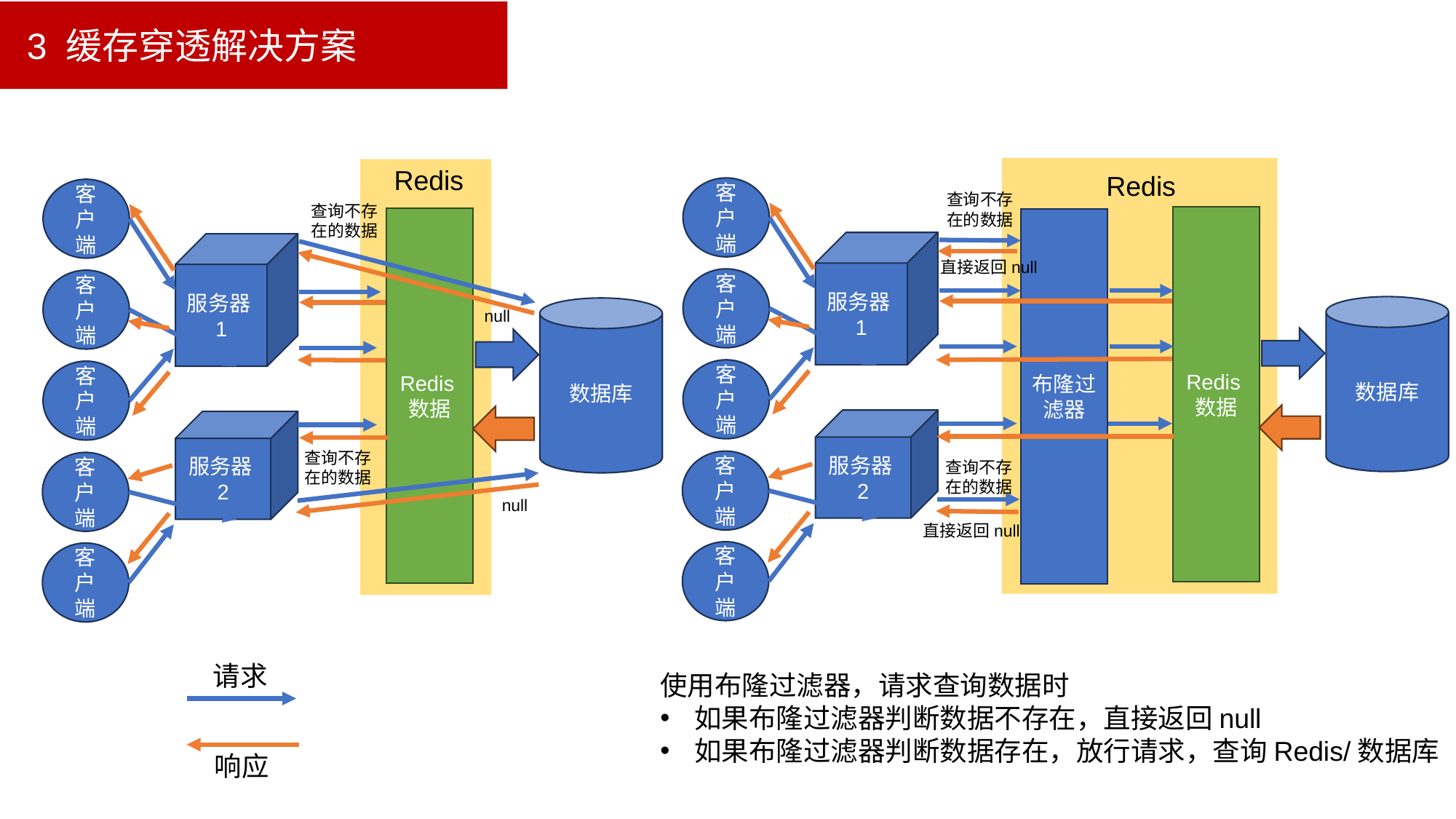

3 缓存穿透解决方案
Redis

客户端
查询不存在的数据
Redis数据
服务器1
客户端
数据库
null

客户端

服务器2
查询不存在的数据
客户端
null
客户端

Redis
客户端
查询不存在的数据
Redis数据
布隆过滤器
服务器1
直接返回null
客户端
数据库

客户端

服务器2
客户端
查询不存在的数据
直接返回null
客户端
请求
使用布隆过滤器，请求查询数据时
如果布隆过滤器判断数据不存在，直接返回null
如果布隆过滤器判断数据存在，放行请求，查询Redis/数据库
响应